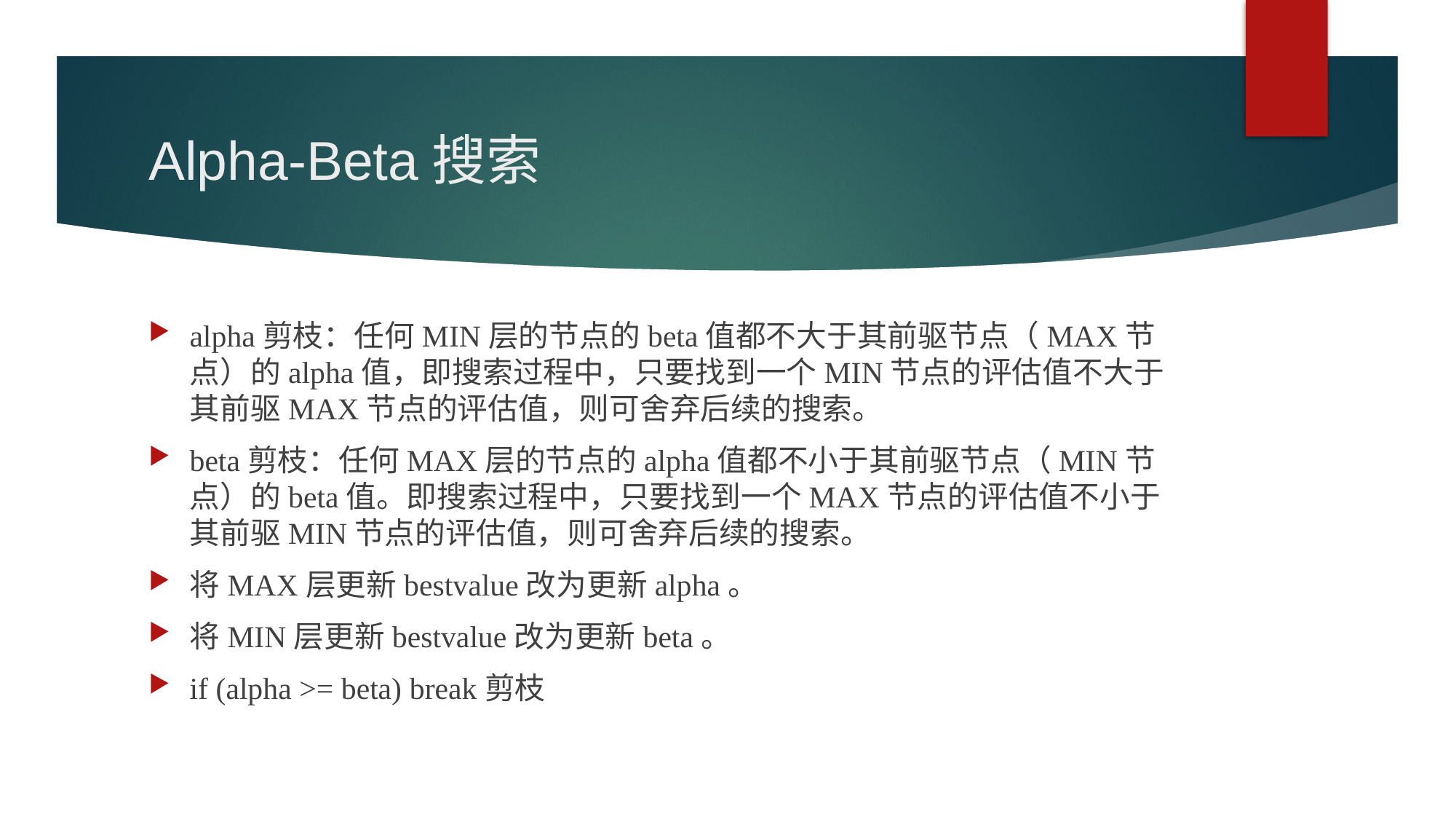

# Alpha-Beta搜索
alpha剪枝：任何MIN层的节点的beta值都不大于其前驱节点（MAX节点）的alpha值，即搜索过程中，只要找到一个MIN节点的评估值不大于其前驱MAX节点的评估值，则可舍弃后续的搜索。
beta剪枝：任何MAX层的节点的alpha值都不小于其前驱节点（MIN节点）的beta值。即搜索过程中，只要找到一个MAX节点的评估值不小于其前驱MIN节点的评估值，则可舍弃后续的搜索。
将MAX层更新bestvalue改为更新alpha。
将MIN层更新bestvalue改为更新beta。
if (alpha >= beta) break剪枝